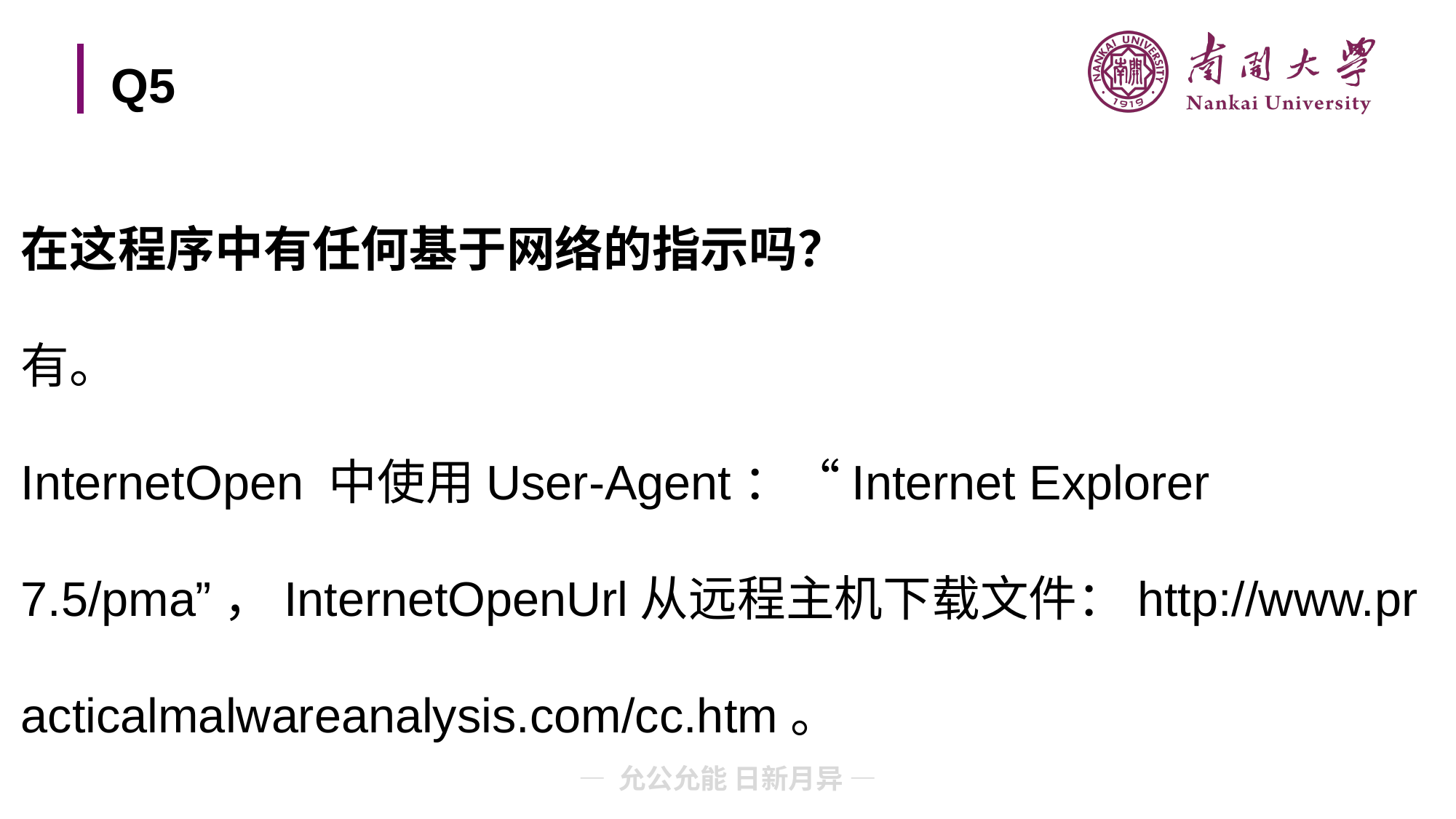

# Q5
在这程序中有任何基于网络的指示吗？
有。
InternetOpen 中使用User-Agent：“Internet Explorer 7.5/pma”，InternetOpenUrl从远程主机下载文件：http://www.practicalmalwareanalysis.com/cc.htm。